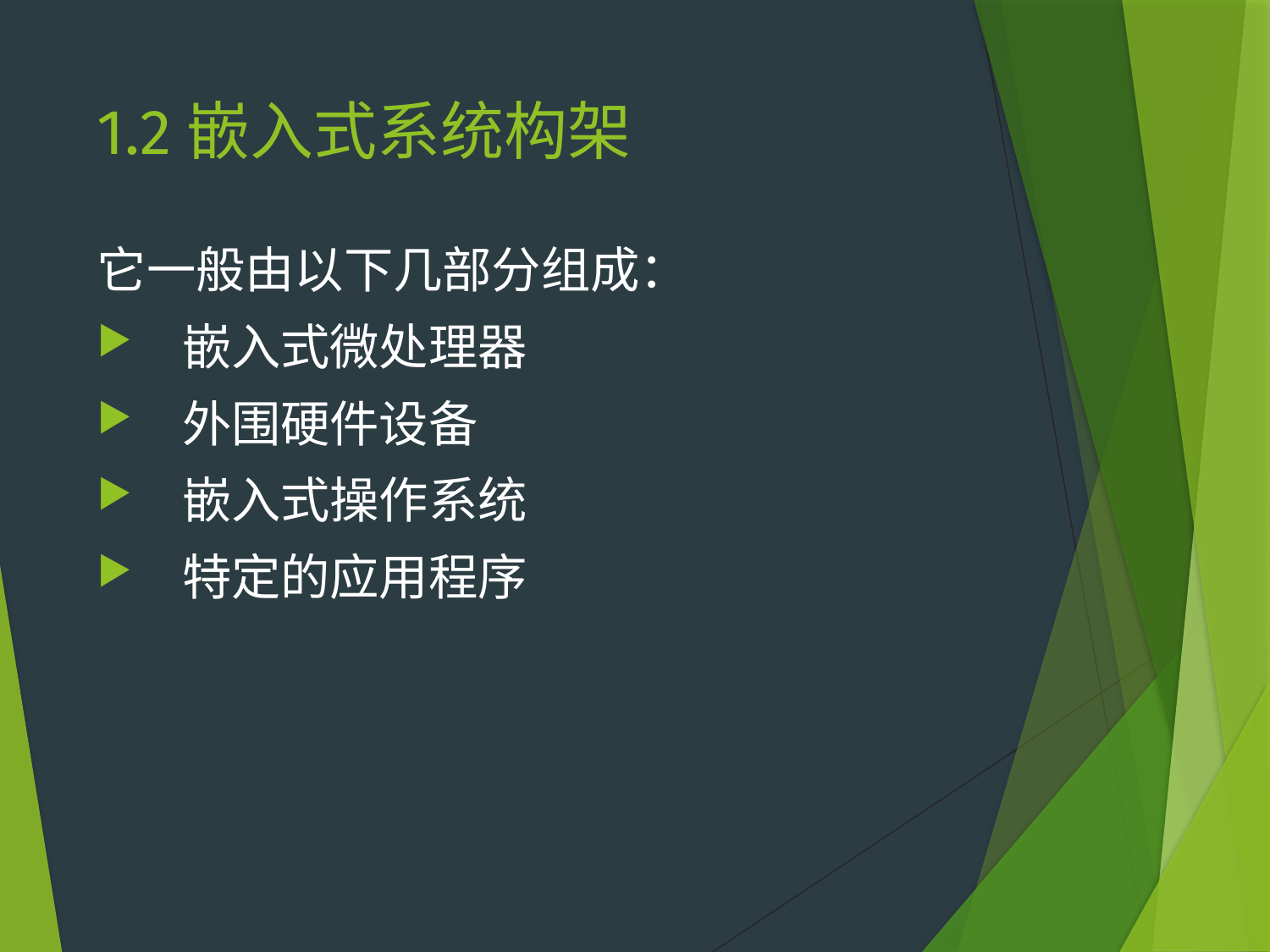

# 1.2嵌入式系统构架
它一般由以下几部分组成：
嵌入式微处理器
外围硬件设备
嵌入式操作系统
特定的应用程序